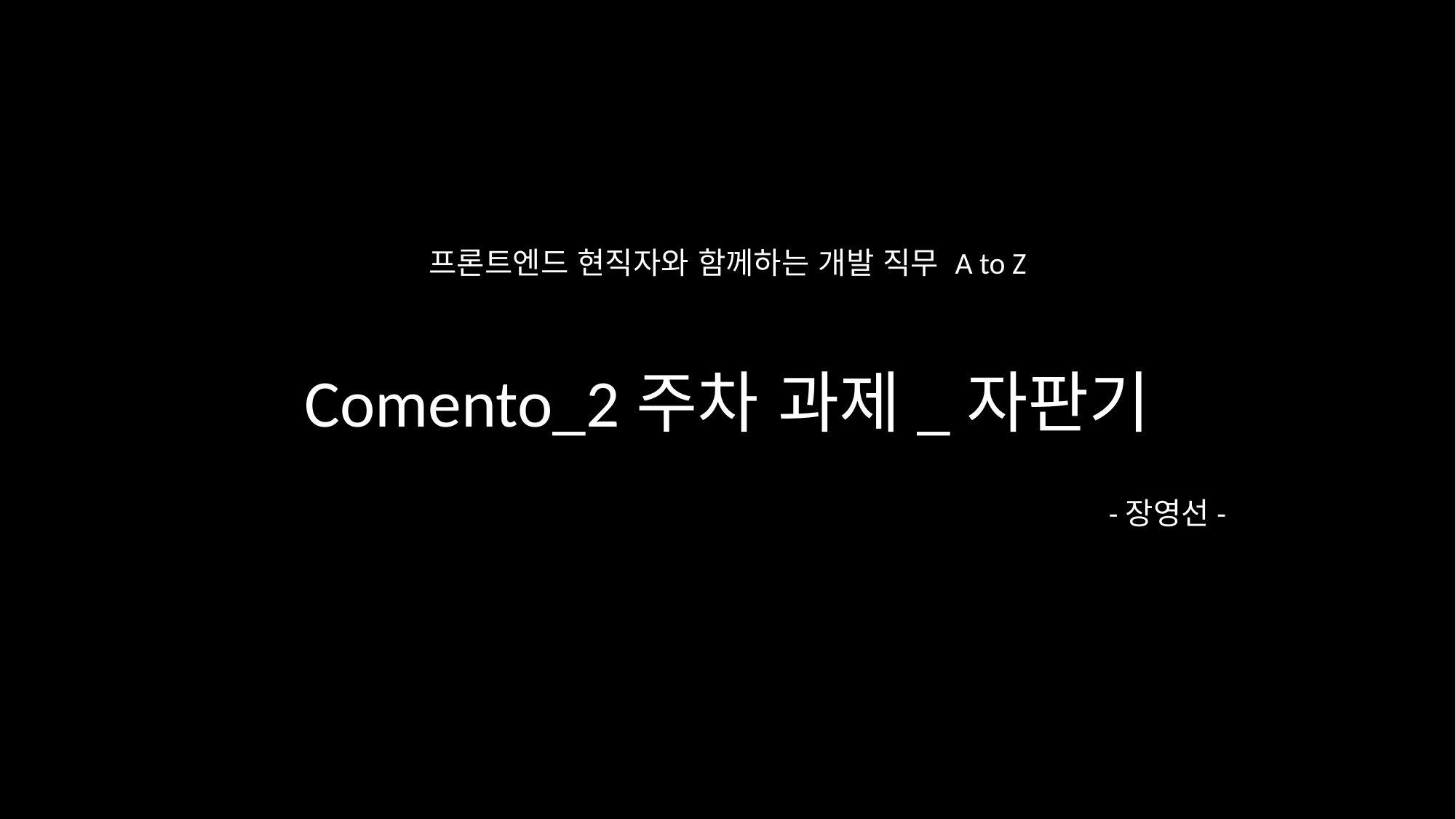

# 프론트엔드 현직자와 함께하는 개발 직무 A to Z Comento_2주차 과제_자판기
-장영선-